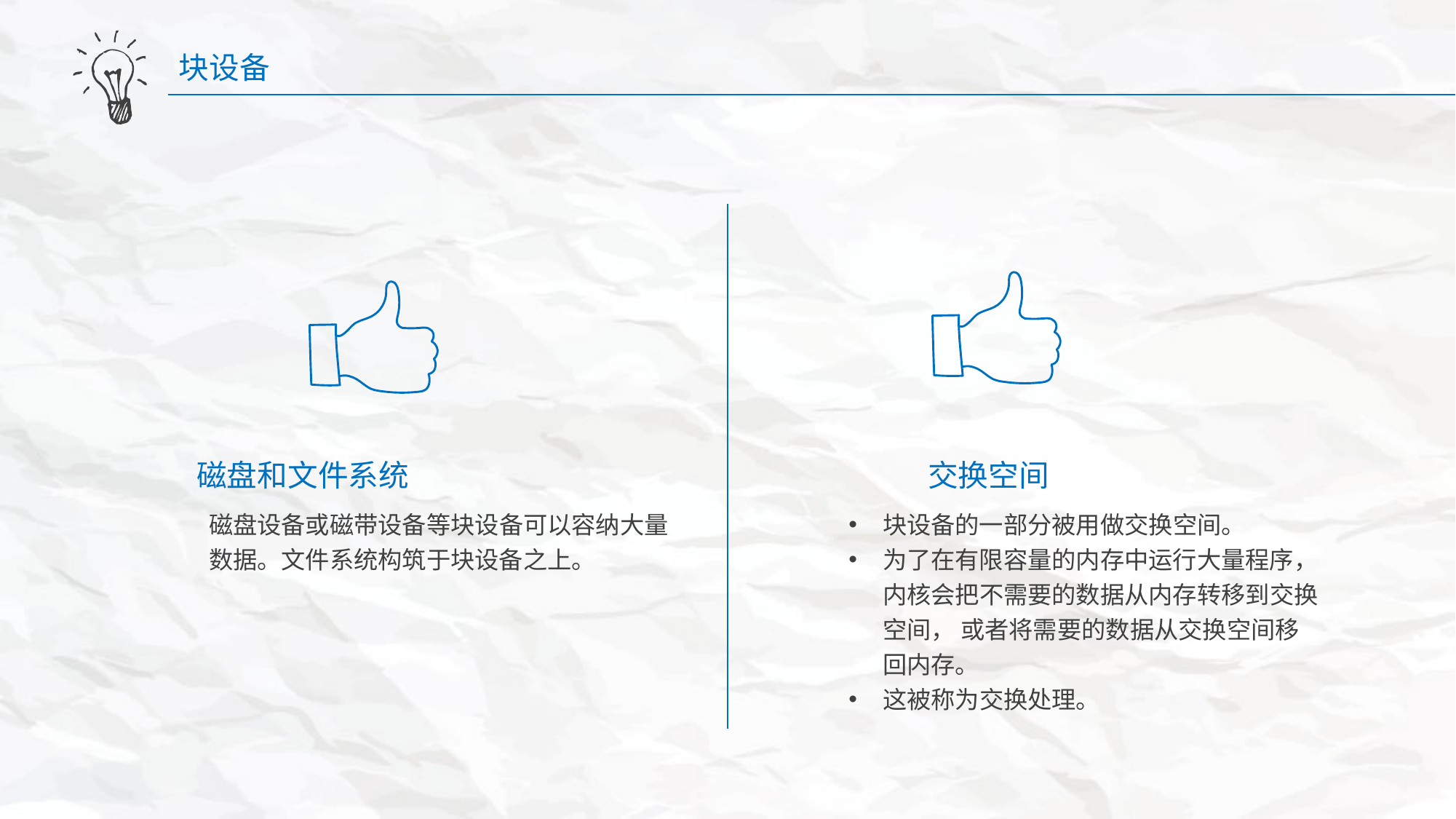

块设备

磁盘和文件系统
磁盘设备或磁带设备等块设备可以容纳大量数据。文件系统构筑于块设备之上。
交换空间
块设备的一部分被用做交换空间。
为了在有限容量的内存中运行大量程序，内核会把不需要的数据从内存转移到交换空间， 或者将需要的数据从交换空间移回内存。
这被称为交换处理。